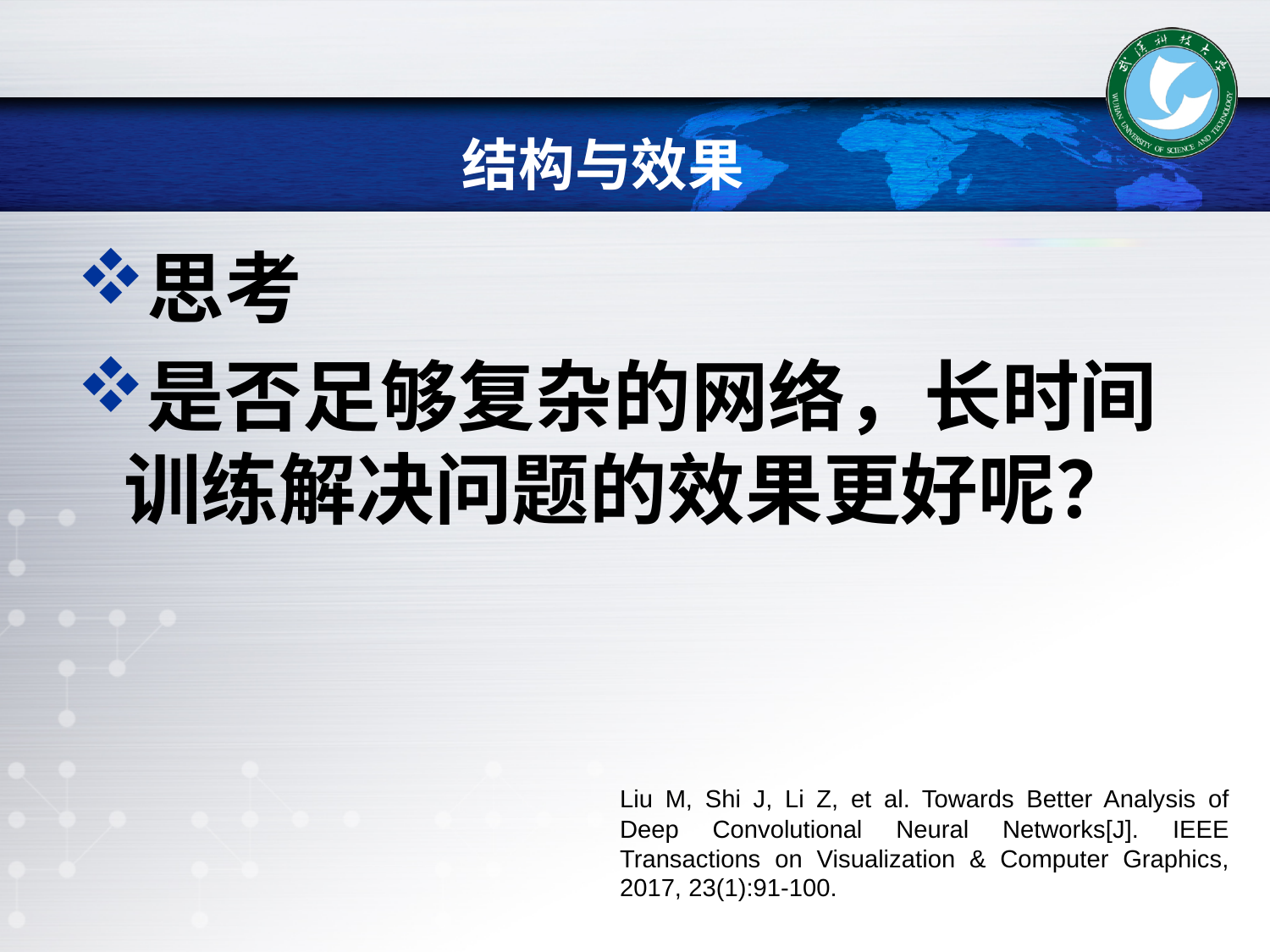

# 结构与效果
思考
是否足够复杂的网络，长时间训练解决问题的效果更好呢？
Liu M, Shi J, Li Z, et al. Towards Better Analysis of Deep Convolutional Neural Networks[J]. IEEE Transactions on Visualization & Computer Graphics, 2017, 23(1):91-100.